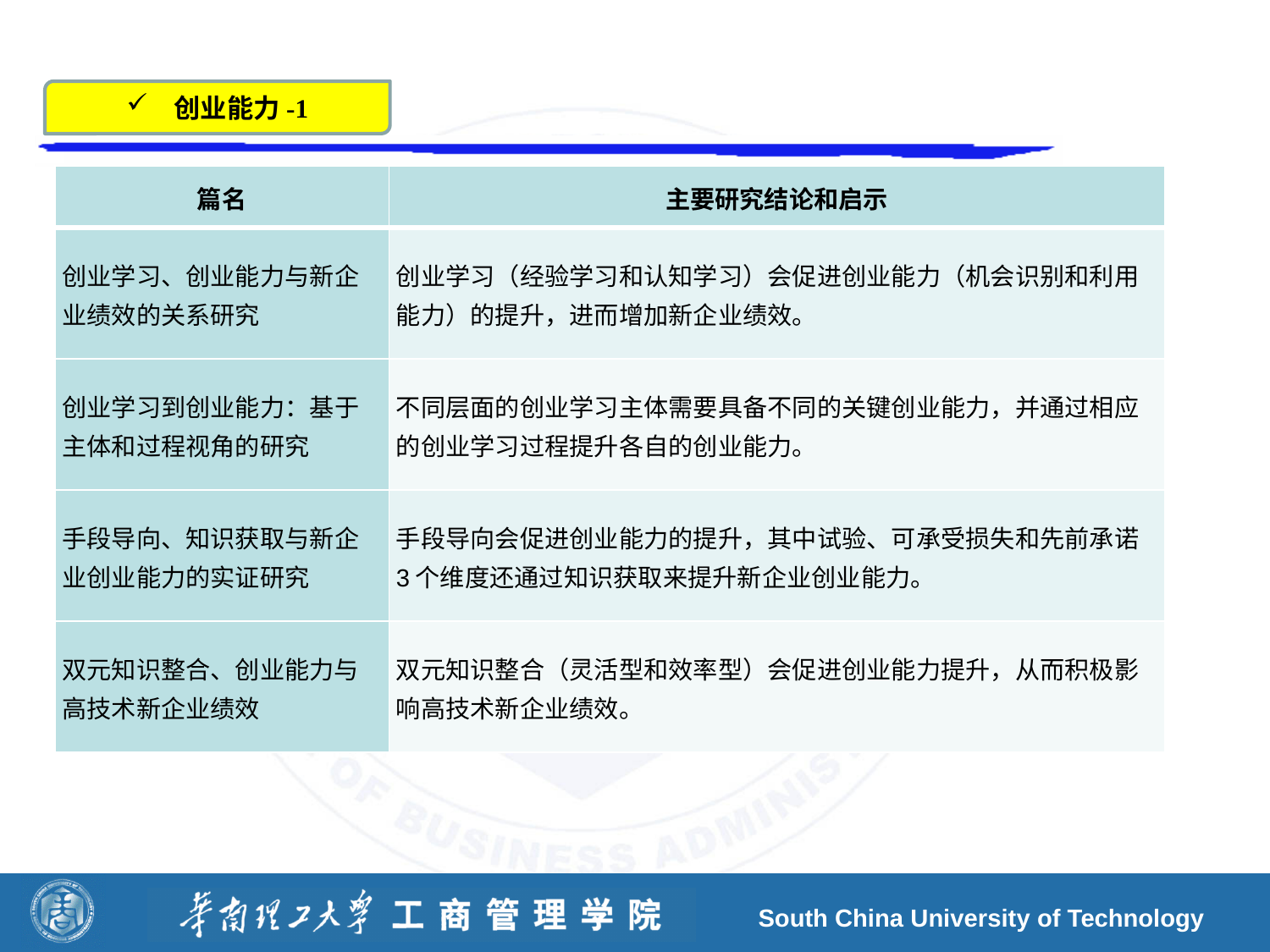

创业能力-1
| 篇名 | 主要研究结论和启示 |
| --- | --- |
| 创业学习、创业能力与新企业绩效的关系研究 | 创业学习（经验学习和认知学习）会促进创业能力（机会识别和利用能力）的提升，进而增加新企业绩效。 |
| 创业学习到创业能力：基于主体和过程视角的研究 | 不同层面的创业学习主体需要具备不同的关键创业能力，并通过相应的创业学习过程提升各自的创业能力。 |
| 手段导向、知识获取与新企业创业能力的实证研究 | 手段导向会促进创业能力的提升，其中试验、可承受损失和先前承诺3个维度还通过知识获取来提升新企业创业能力。 |
| 双元知识整合、创业能力与高技术新企业绩效 | 双元知识整合（灵活型和效率型）会促进创业能力提升，从而积极影响高技术新企业绩效。 |
South China University of Technology